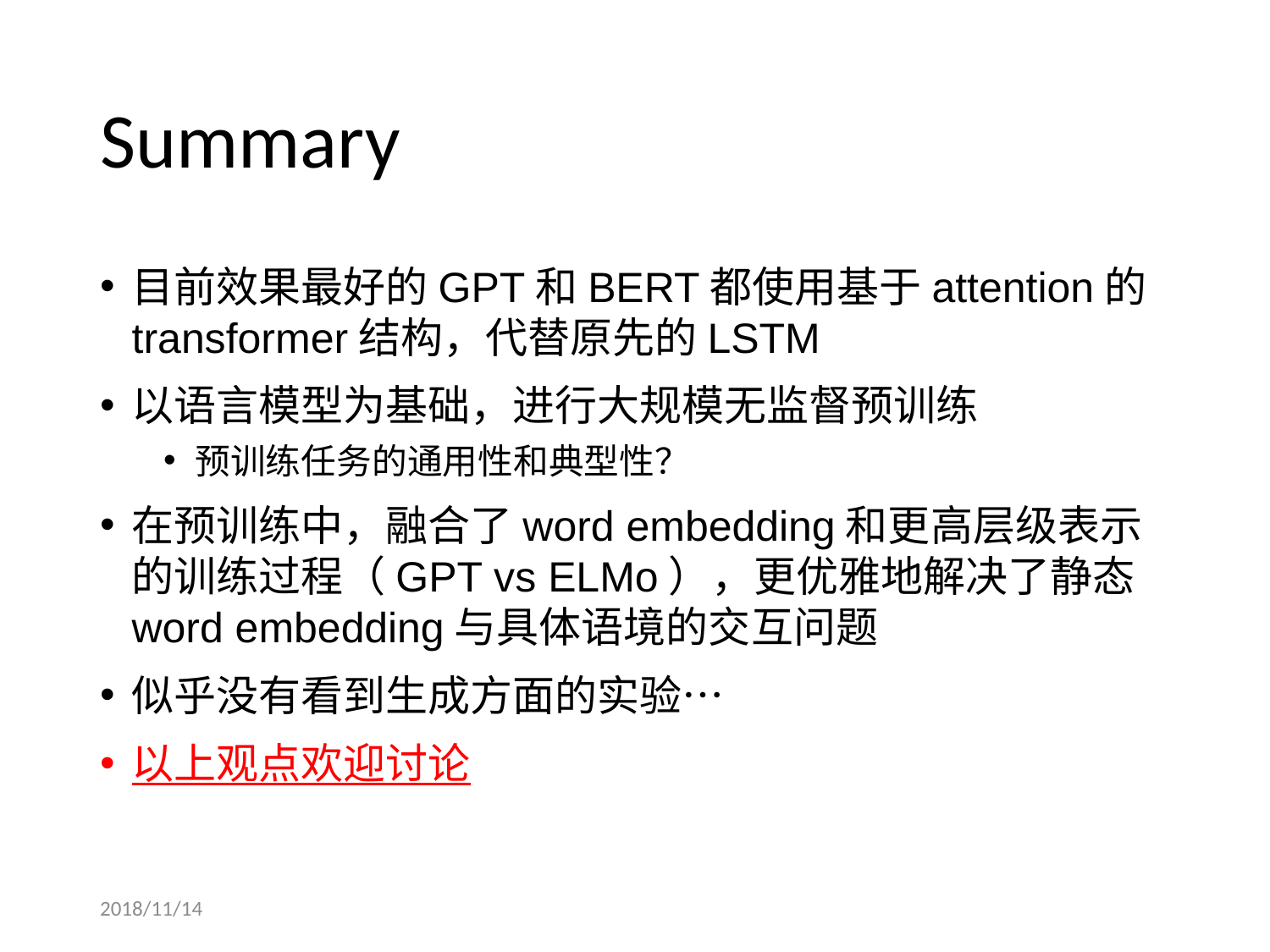

# Summary
目前效果最好的GPT和BERT都使用基于attention的transformer结构，代替原先的LSTM
以语言模型为基础，进行大规模无监督预训练
预训练任务的通用性和典型性？
在预训练中，融合了word embedding和更高层级表示的训练过程（GPT vs ELMo），更优雅地解决了静态word embedding与具体语境的交互问题
似乎没有看到生成方面的实验…
以上观点欢迎讨论
2018/11/14